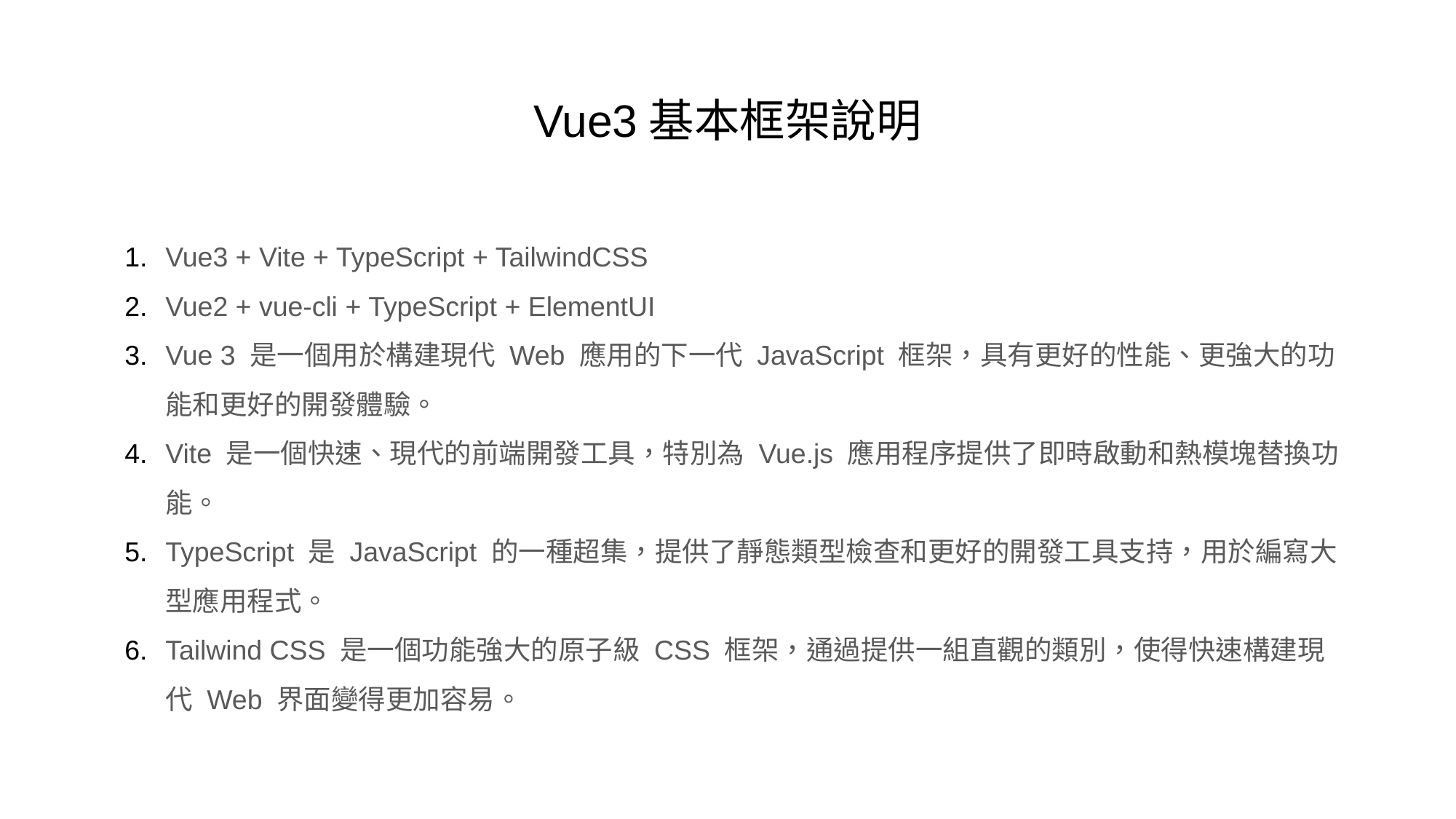

# Vue3基本框架說明
Vue3 + Vite + TypeScript + TailwindCSS
Vue2 + vue-cli + TypeScript + ElementUI
Vue 3 是一個用於構建現代 Web 應用的下一代 JavaScript 框架，具有更好的性能、更強大的功能和更好的開發體驗。
Vite 是一個快速、現代的前端開發工具，特別為 Vue.js 應用程序提供了即時啟動和熱模塊替換功能。
TypeScript 是 JavaScript 的一種超集，提供了靜態類型檢查和更好的開發工具支持，用於編寫大型應用程式。
Tailwind CSS 是一個功能強大的原子級 CSS 框架，通過提供一組直觀的類別，使得快速構建現代 Web 界面變得更加容易。